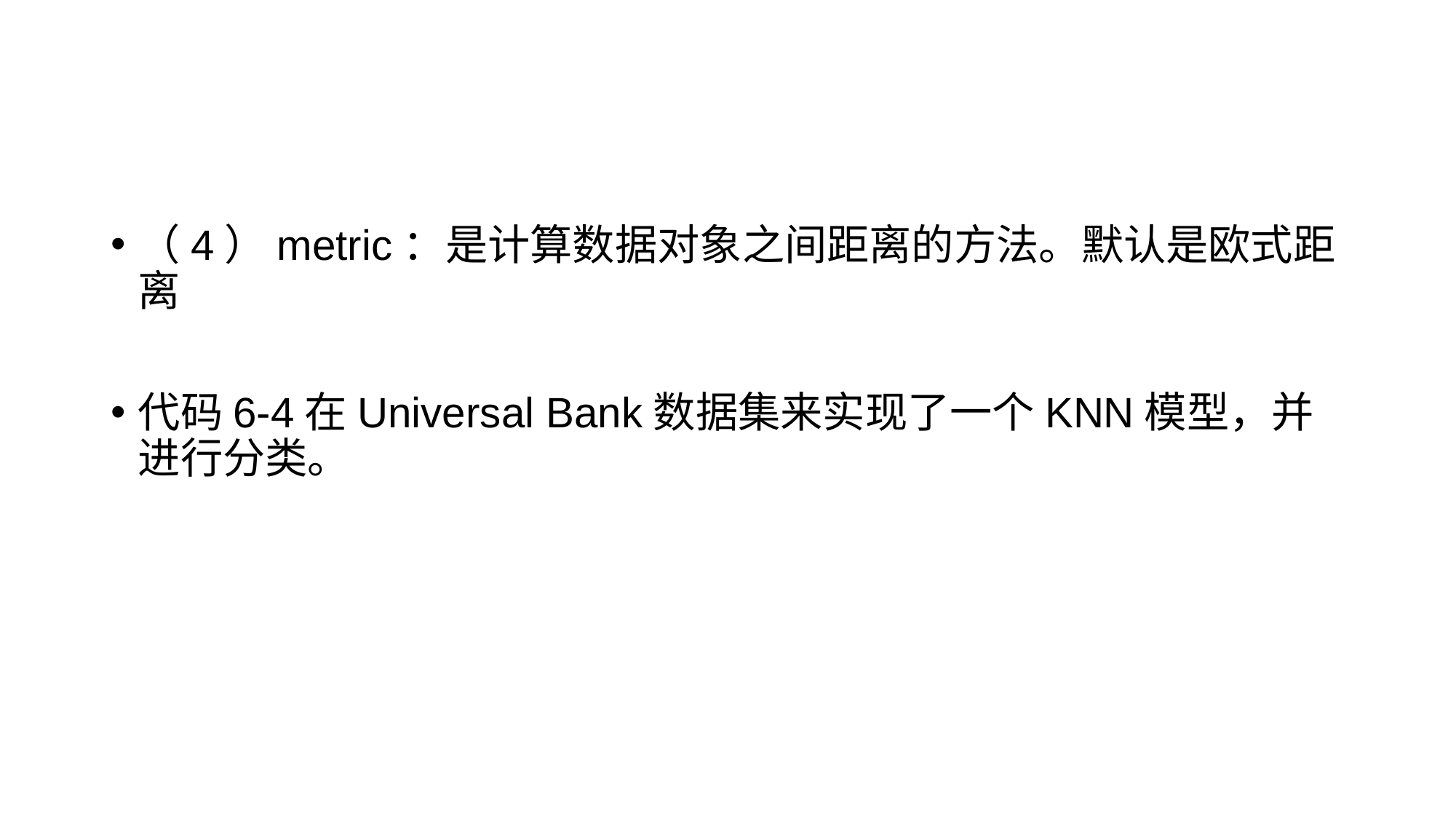

#
（4）metric：是计算数据对象之间距离的方法。默认是欧式距离

代码6-4在Universal Bank数据集来实现了一个KNN模型，并进行分类。